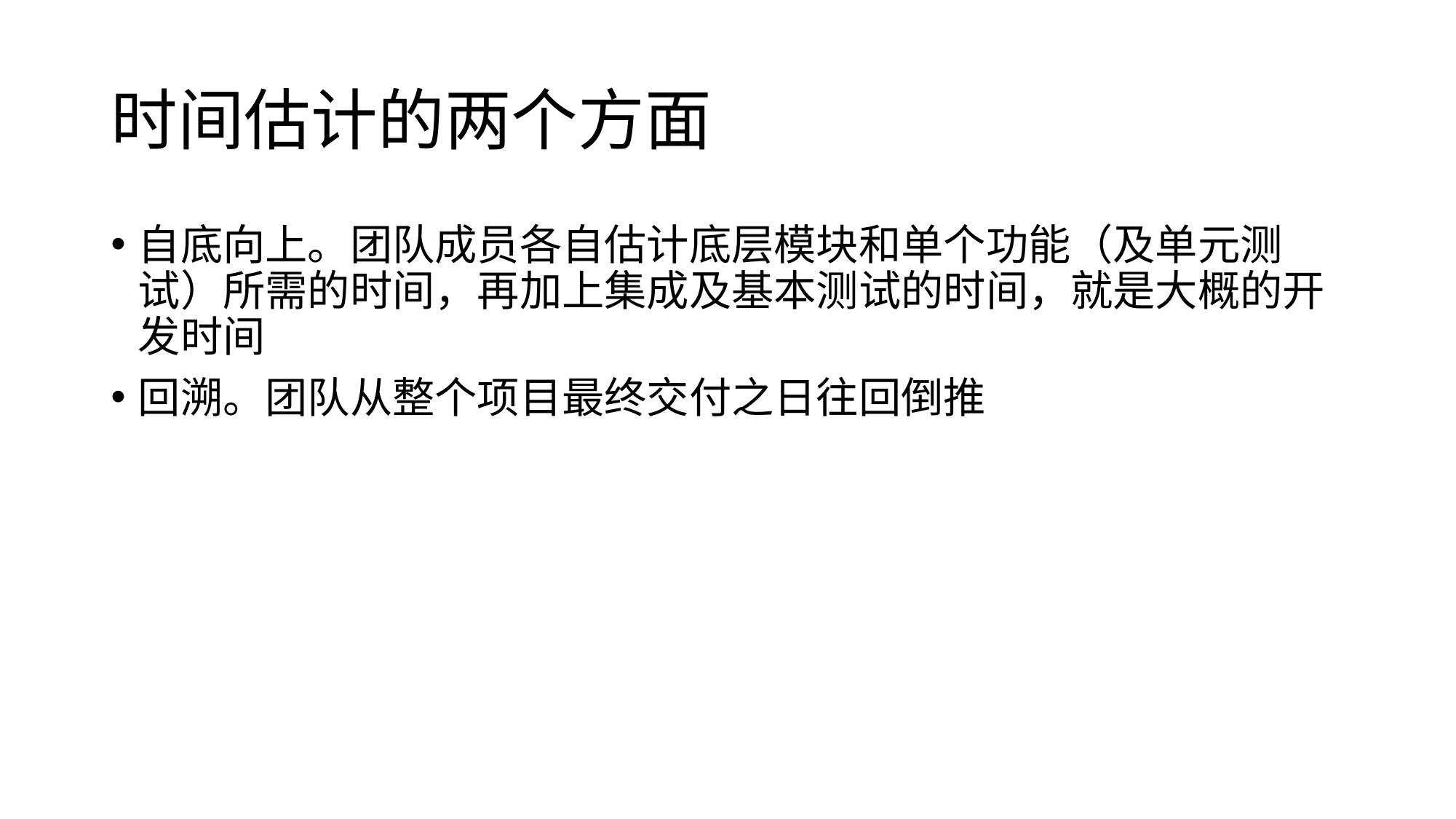

# 时间估计的两个方面
自底向上。团队成员各自估计底层模块和单个功能（及单元测试）所需的时间，再加上集成及基本测试的时间，就是大概的开发时间
回溯。团队从整个项目最终交付之日往回倒推